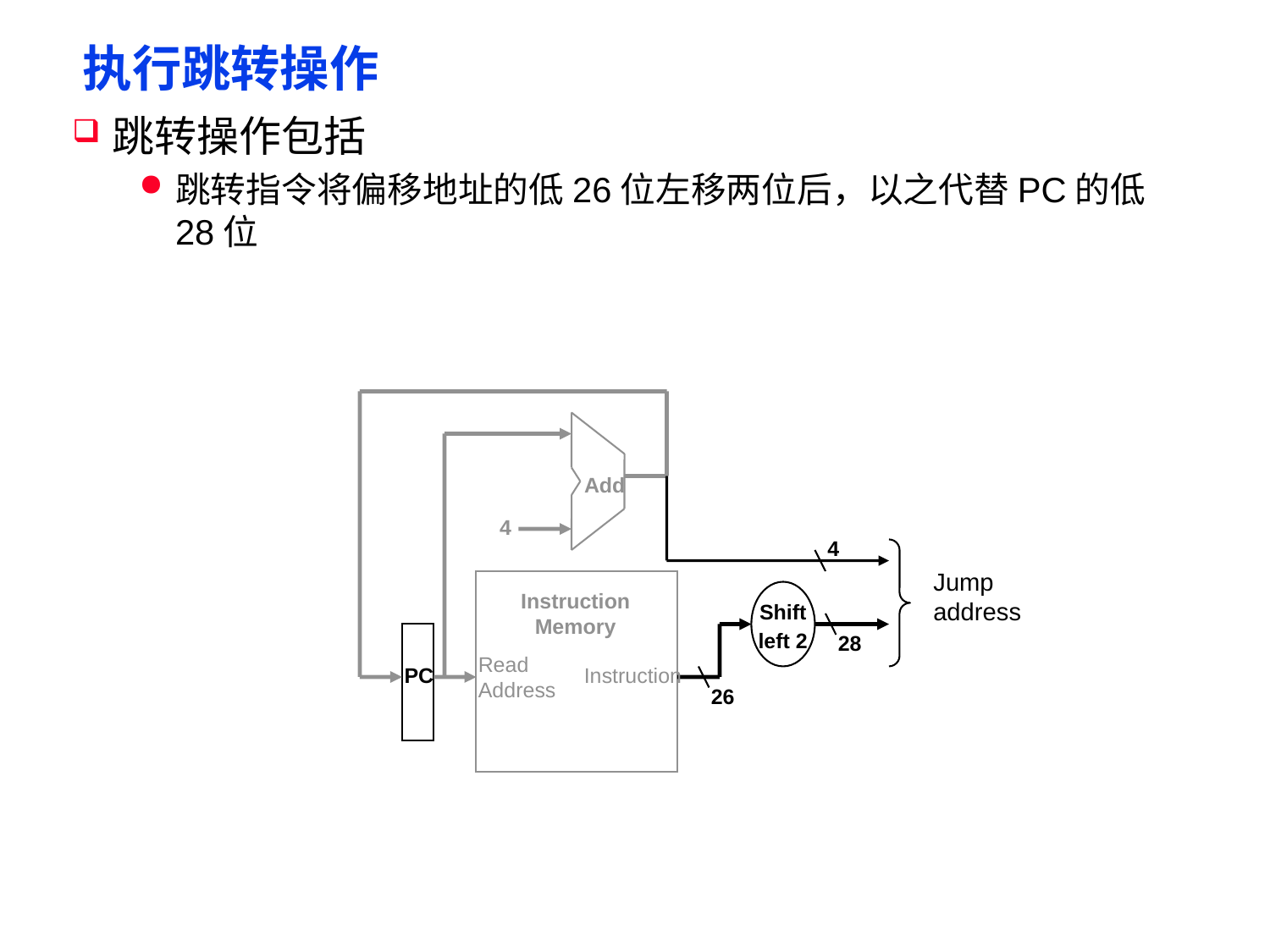

# 执行跳转操作
跳转操作包括
跳转指令将偏移地址的低26位左移两位后，以之代替PC的低28位

Add

4

4

Jump
address

Instruction
Memory

Shift
left 2

28
Read
Address
PC
Instruction

26